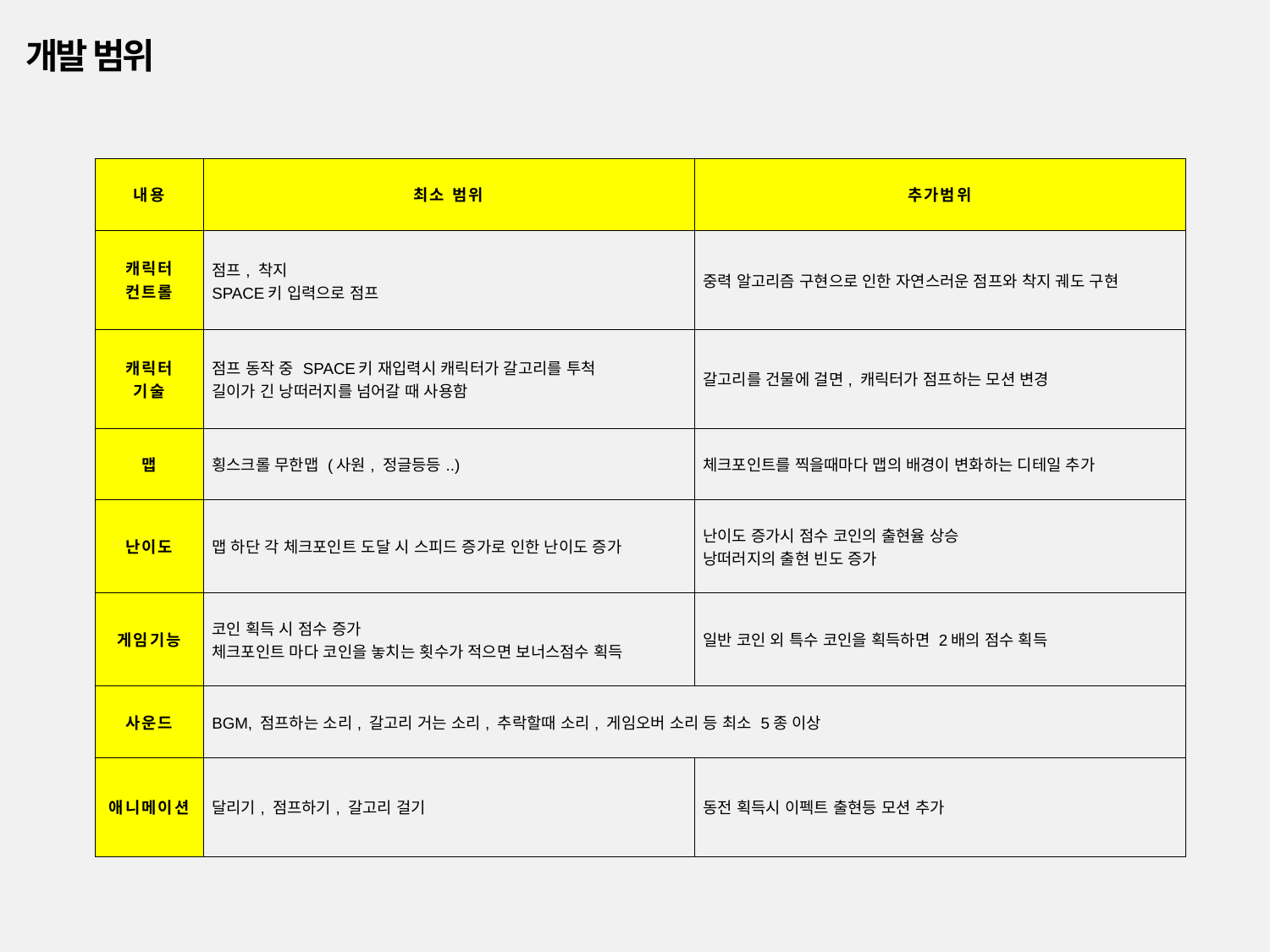

# 개발 범위
| 내용 | 최소 범위 | 추가범위 |
| --- | --- | --- |
| 캐릭터 컨트롤 | 점프, 착지 SPACE키 입력으로 점프 | 중력 알고리즘 구현으로 인한 자연스러운 점프와 착지 궤도 구현 |
| 캐릭터 기술 | 점프 동작 중 SPACE키 재입력시 캐릭터가 갈고리를 투척 길이가 긴 낭떠러지를 넘어갈 때 사용함 | 갈고리를 건물에 걸면, 캐릭터가 점프하는 모션 변경 |
| 맵 | 횡스크롤 무한맵 (사원, 정글등등..) | 체크포인트를 찍을때마다 맵의 배경이 변화하는 디테일 추가 |
| 난이도 | 맵 하단 각 체크포인트 도달 시 스피드 증가로 인한 난이도 증가 | 난이도 증가시 점수 코인의 출현율 상승 낭떠러지의 출현 빈도 증가 |
| 게임기능 | 코인 획득 시 점수 증가 체크포인트 마다 코인을 놓치는 횟수가 적으면 보너스점수 획득 | 일반 코인 외 특수 코인을 획득하면 2배의 점수 획득 |
| 사운드 | BGM, 점프하는 소리, 갈고리 거는 소리, 추락할때 소리, 게임오버 소리 등 최소 5종 이상 |  |
| 애니메이션 | 달리기, 점프하기, 갈고리 걸기 | 동전 획득시 이펙트 출현등 모션 추가 |